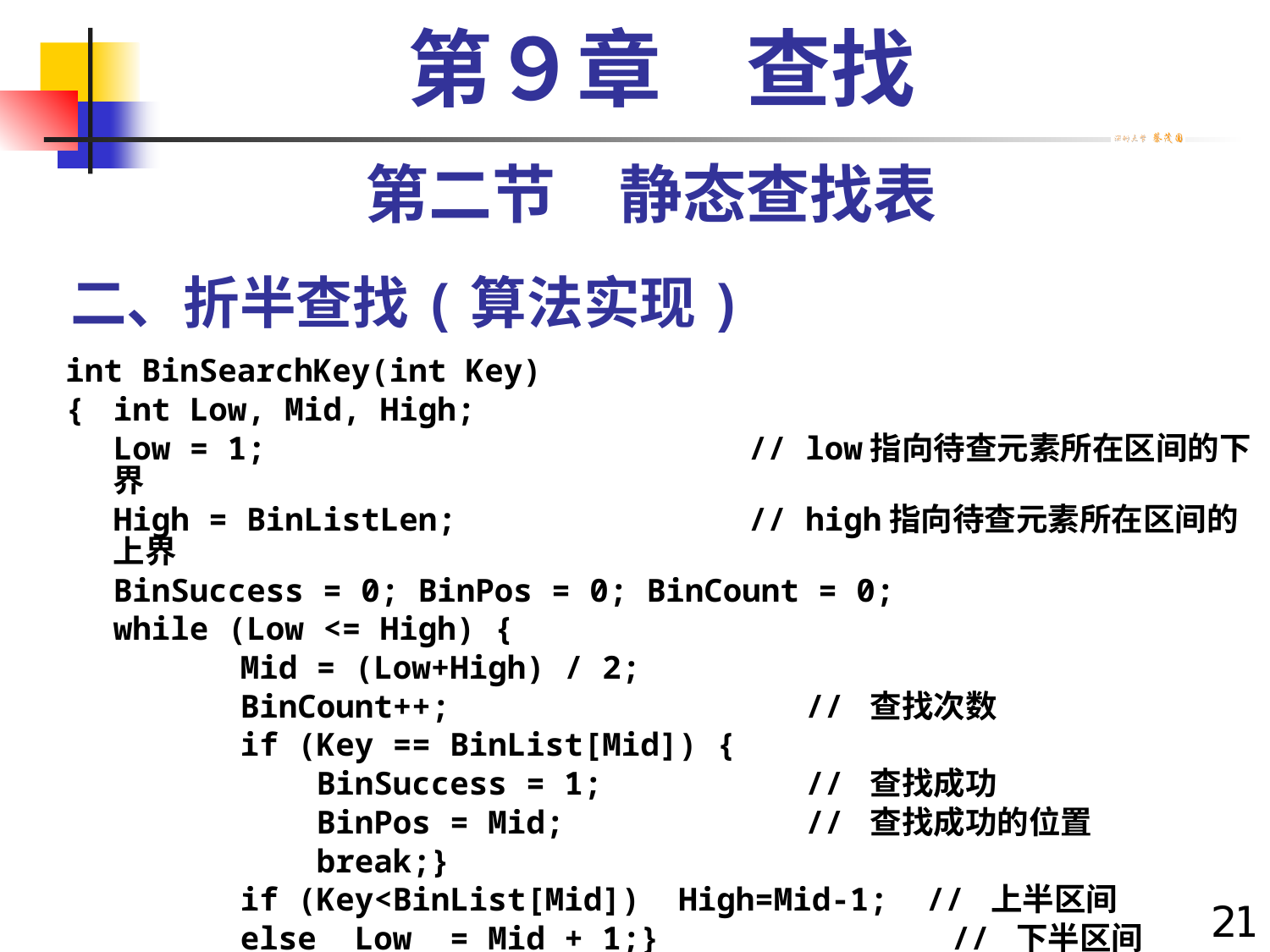

第９章　查找
第二节　静态查找表
# 二、折半查找(算法实现)
int BinSearchKey(int Key)
{	int Low, Mid, High;
	Low = 1;				// low指向待查元素所在区间的下界
	High = BinListLen;			// high指向待查元素所在区间的上界
	BinSuccess = 0; BinPos = 0; BinCount = 0;
	while (Low <= High) {
		Mid = (Low+High) / 2;
		BinCount++;			   // 查找次数
		if (Key == BinList[Mid]) {
 		    BinSuccess = 1;		   // 查找成功
		    BinPos = Mid;		   // 查找成功的位置
		    break;}
		if (Key<BinList[Mid])  High=Mid-1;  // 上半区间
		else  Low  = Mid + 1;}		    // 下半区间
	return BinCount; } 			    // 返回查找次数
21